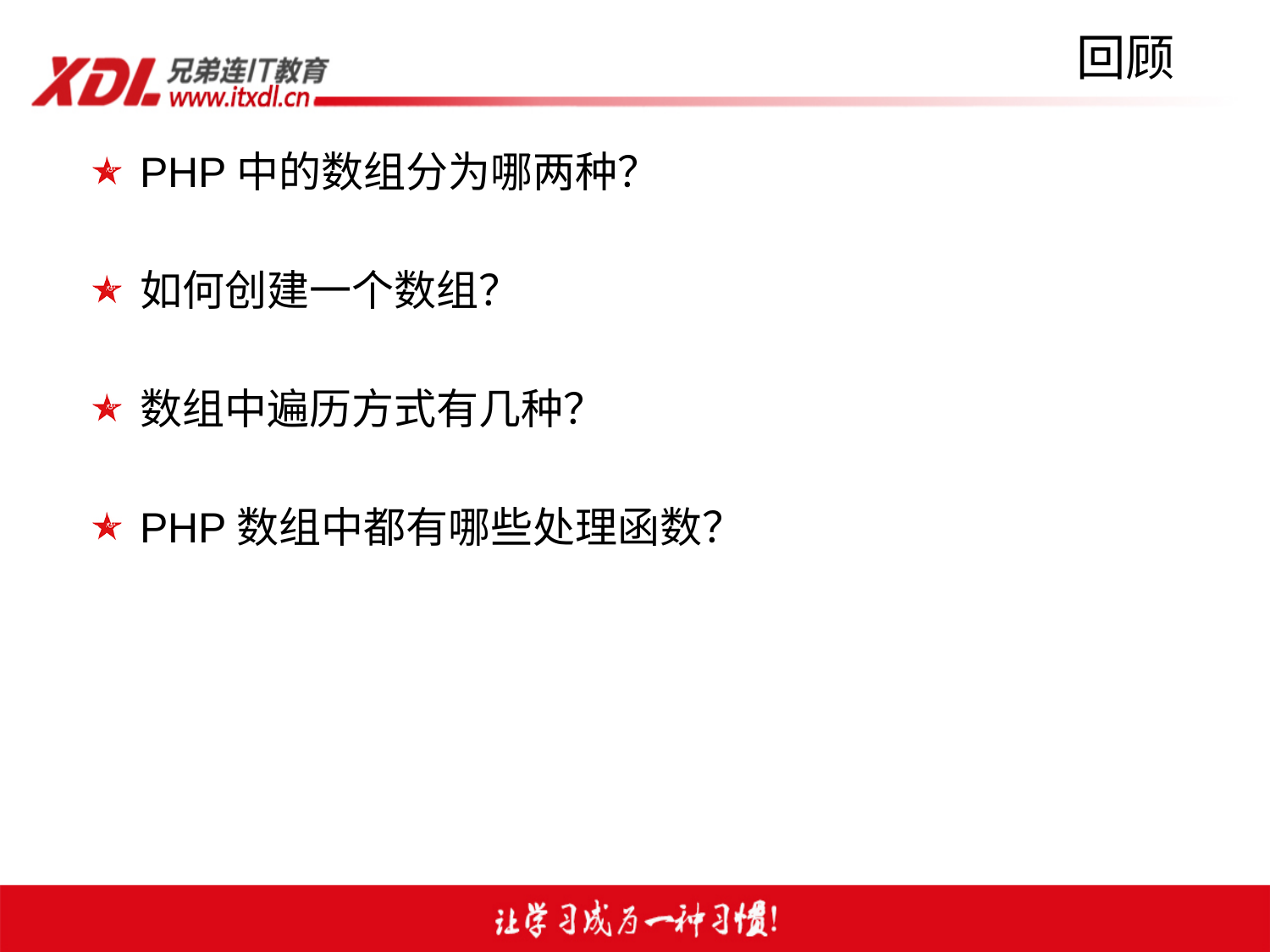

# 回顾
PHP中的数组分为哪两种？

如何创建一个数组？

数组中遍历方式有几种？

PHP数组中都有哪些处理函数？